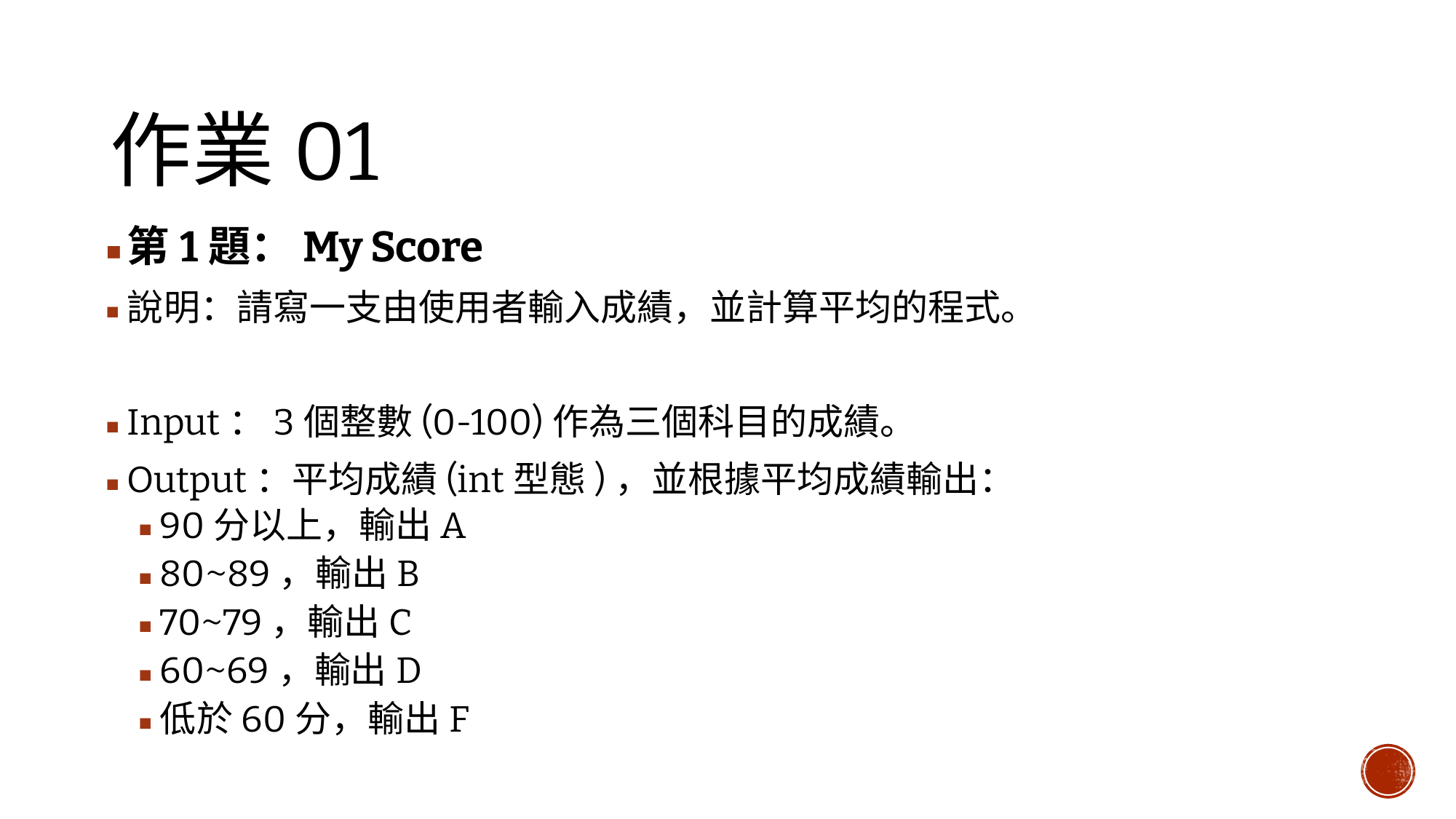

# 作業01
第1題：My Score
說明：請寫一支由使用者輸入成績，並計算平均的程式。

Input：3個整數(0-100)作為三個科目的成績。
Output：平均成績(int型態)，並根據平均成績輸出：
90分以上，輸出A
80~89，輸出B
70~79，輸出C
60~69，輸出D
低於60分，輸出F